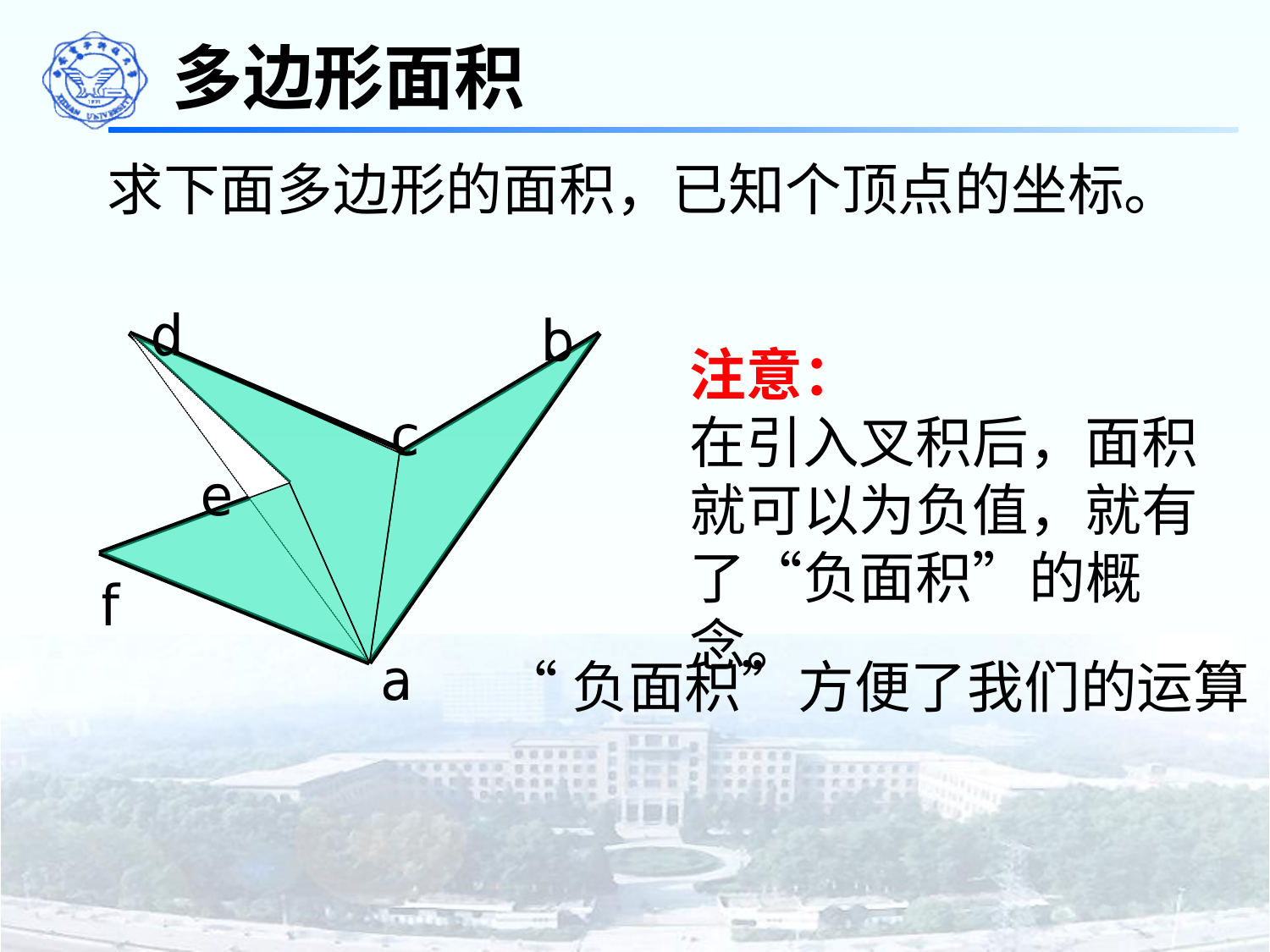

# 多边形面积
求下面多边形的面积，已知个顶点的坐标。
d
b

注意：
在引入叉积后，面积就可以为负值，就有了“负面积”的概念。
c
e

f
a
“负面积”方便了我们的运算